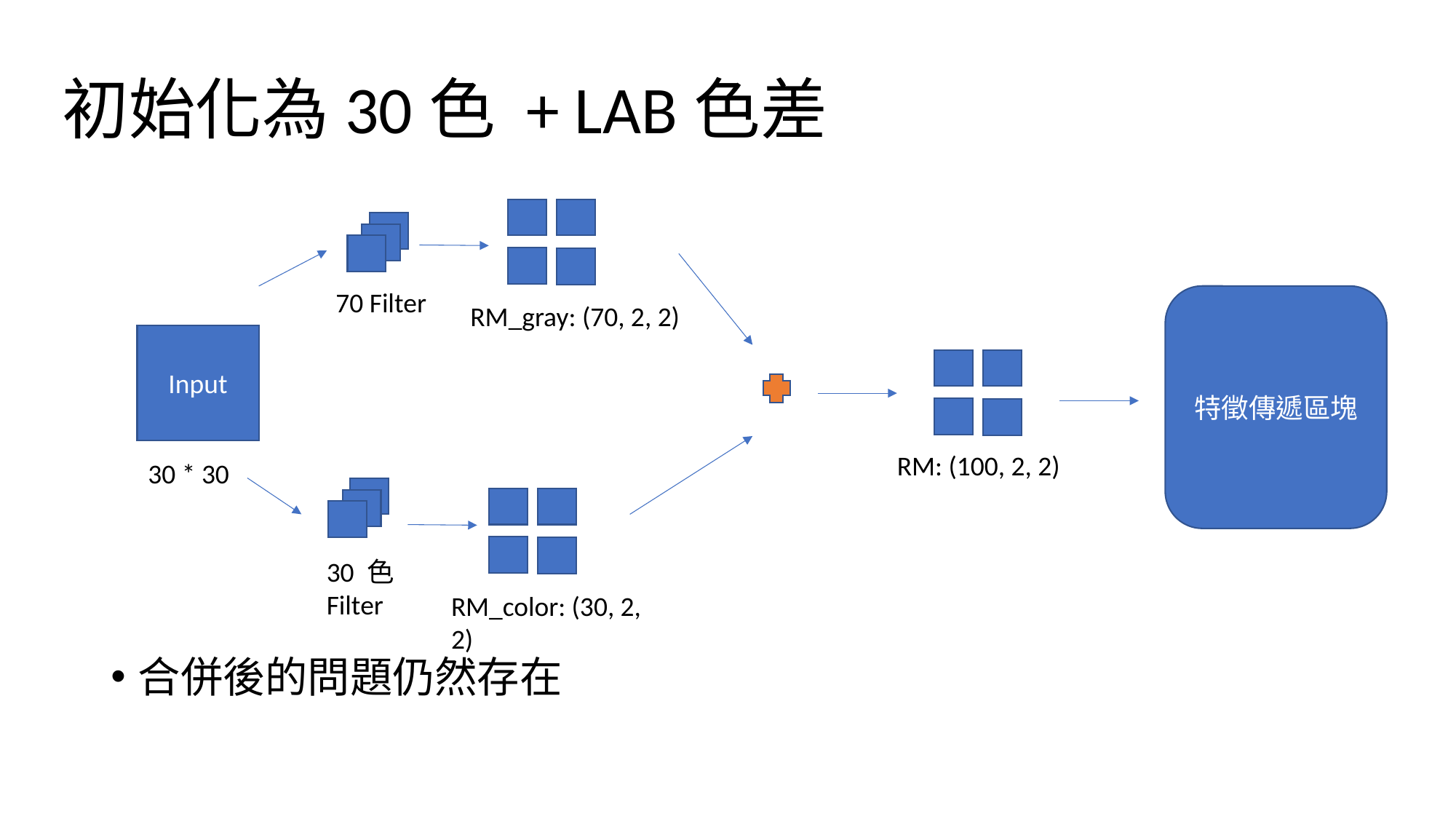

# 初始化為30色 + LAB色差

70 Filter
特徵傳遞區塊
RM_gray: (70, 2, 2)
Input

RM: (100, 2, 2)
30 * 30

30 色 Filter
RM_color: (30, 2, 2)
合併後的問題仍然存在